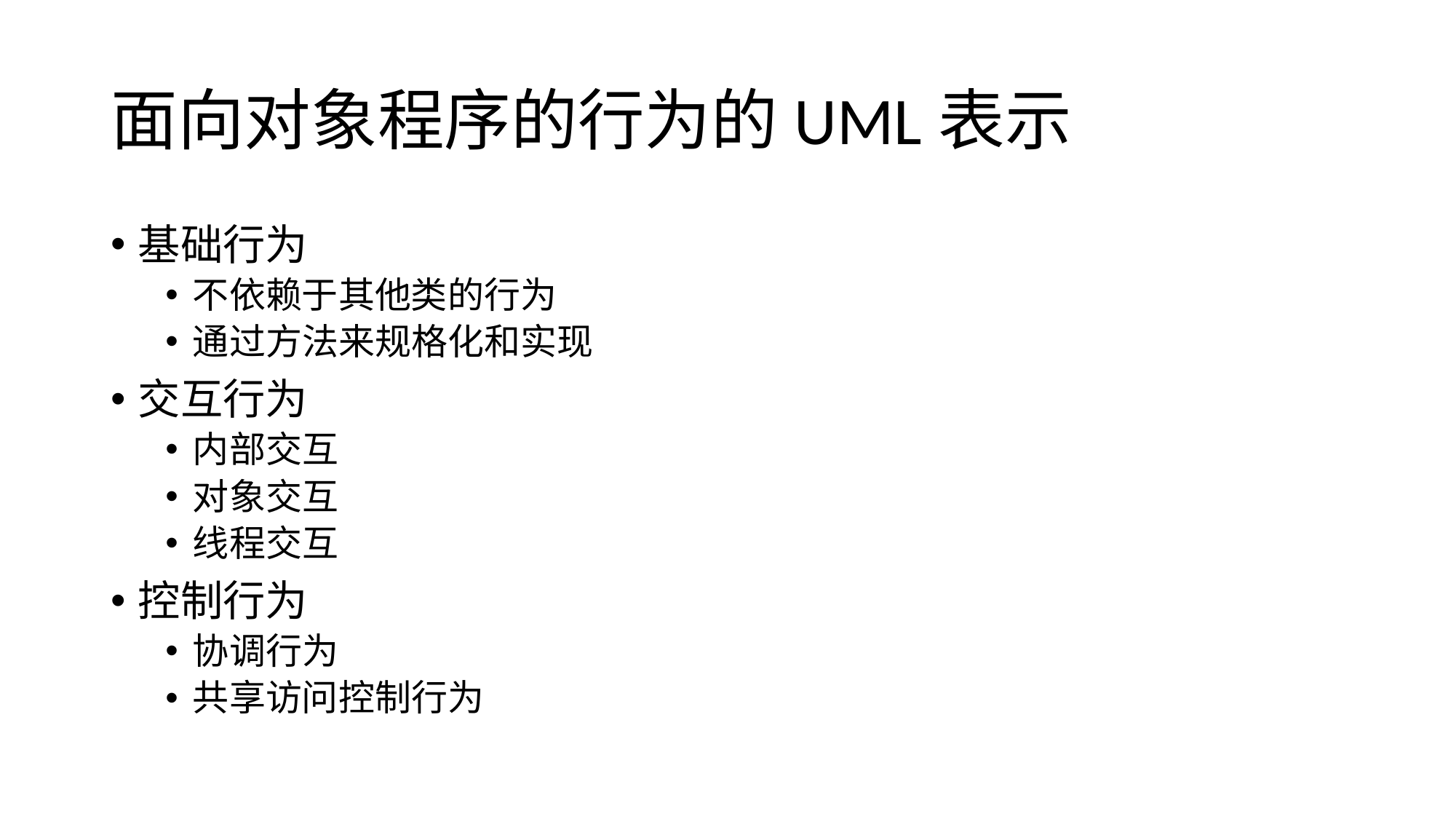

# 面向对象程序的行为的UML表示
基础行为
不依赖于其他类的行为
通过方法来规格化和实现
交互行为
内部交互
对象交互
线程交互
控制行为
协调行为
共享访问控制行为
25